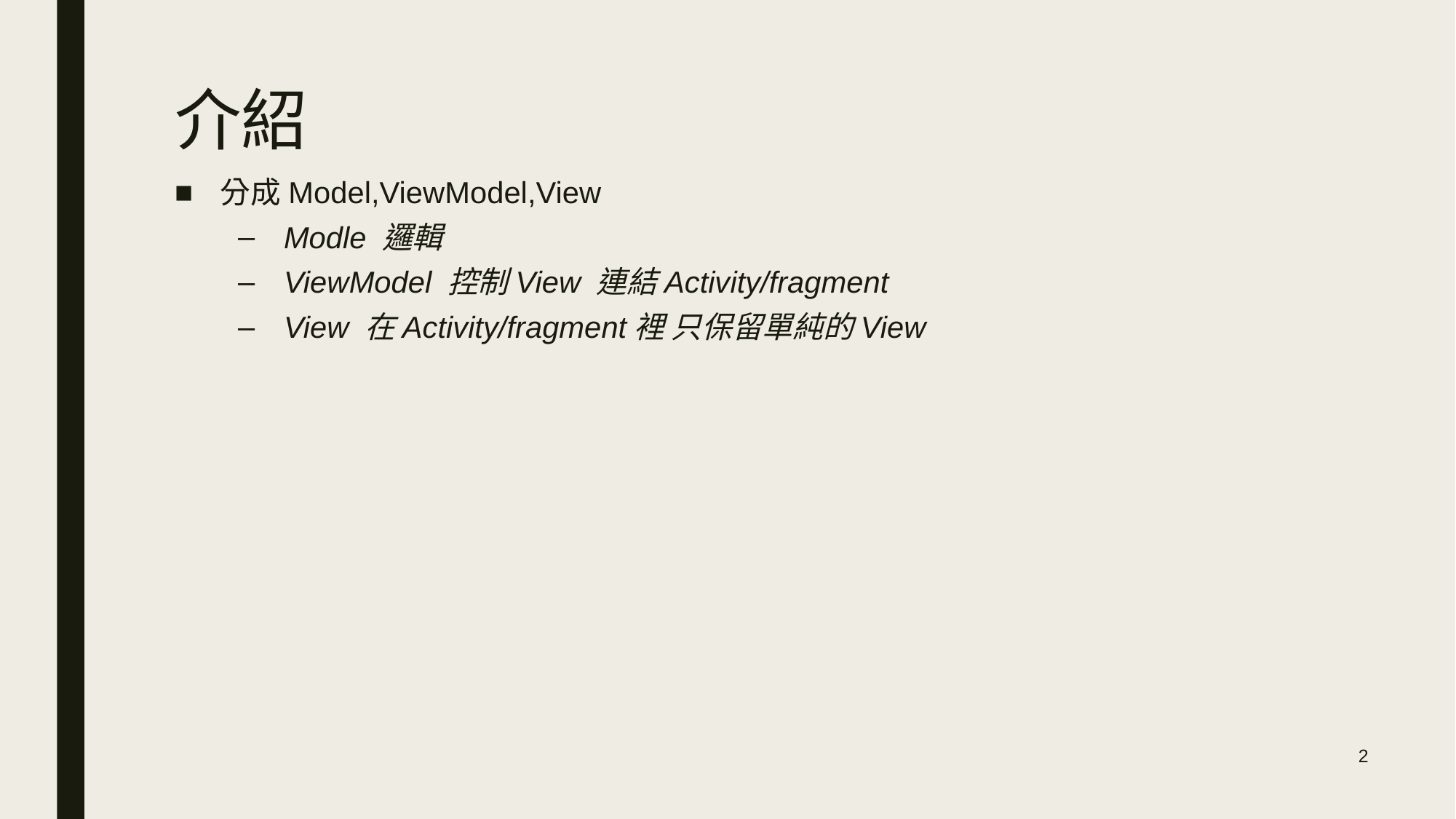

# 介紹
分成Model,ViewModel,View
Modle 邏輯
ViewModel 控制View 連結Activity/fragment
View 在Activity/fragment裡 只保留單純的View
2